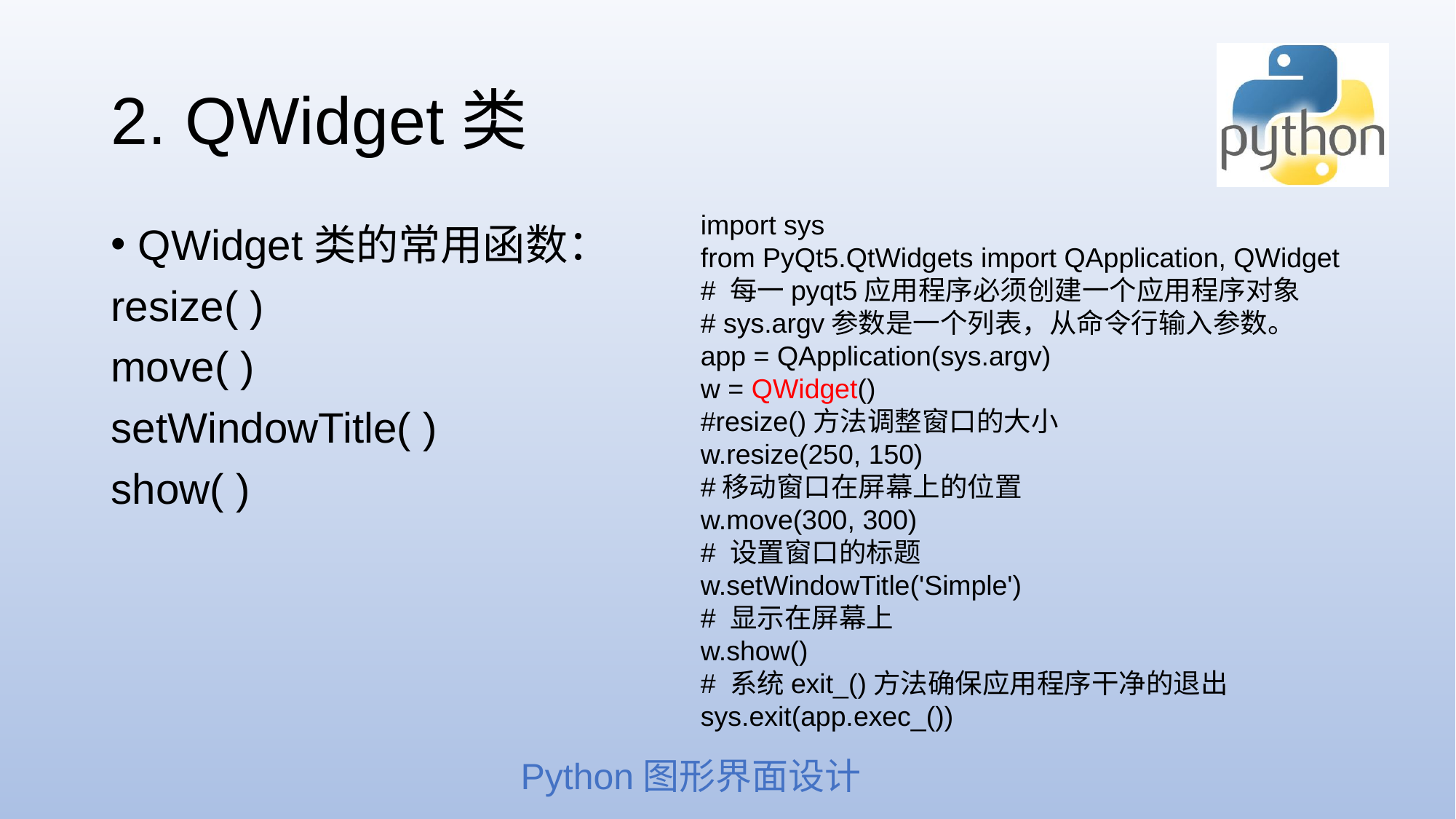

# 2. QWidget类
import sys
from PyQt5.QtWidgets import QApplication, QWidget
# 每一pyqt5应用程序必须创建一个应用程序对象
# sys.argv参数是一个列表，从命令行输入参数。
app = QApplication(sys.argv)
w = QWidget()
#resize()方法调整窗口的大小
w.resize(250, 150)
#移动窗口在屏幕上的位置
w.move(300, 300)
# 设置窗口的标题
w.setWindowTitle('Simple')
# 显示在屏幕上
w.show()
# 系统exit_()方法确保应用程序干净的退出
sys.exit(app.exec_())
QWidget类的常用函数：
resize( )
move( )
setWindowTitle( )
show( )